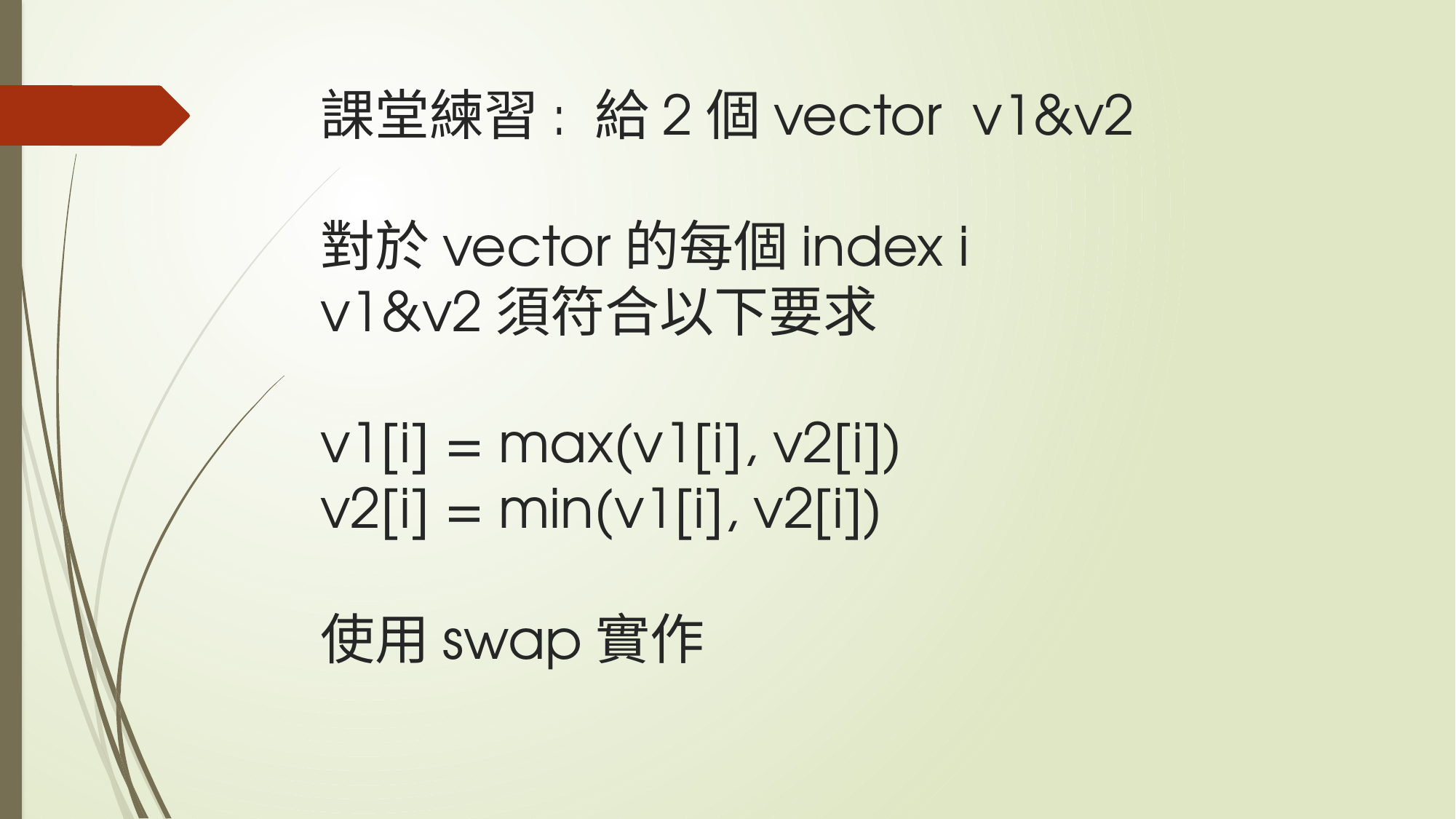

# 課堂練習: 給2個vector  v1&v2 對於vector的每個index i v1&v2須符合以下要求 v1[i] = max(v1[i], v2[i]) v2[i] = min(v1[i], v2[i]) 使用swap實作